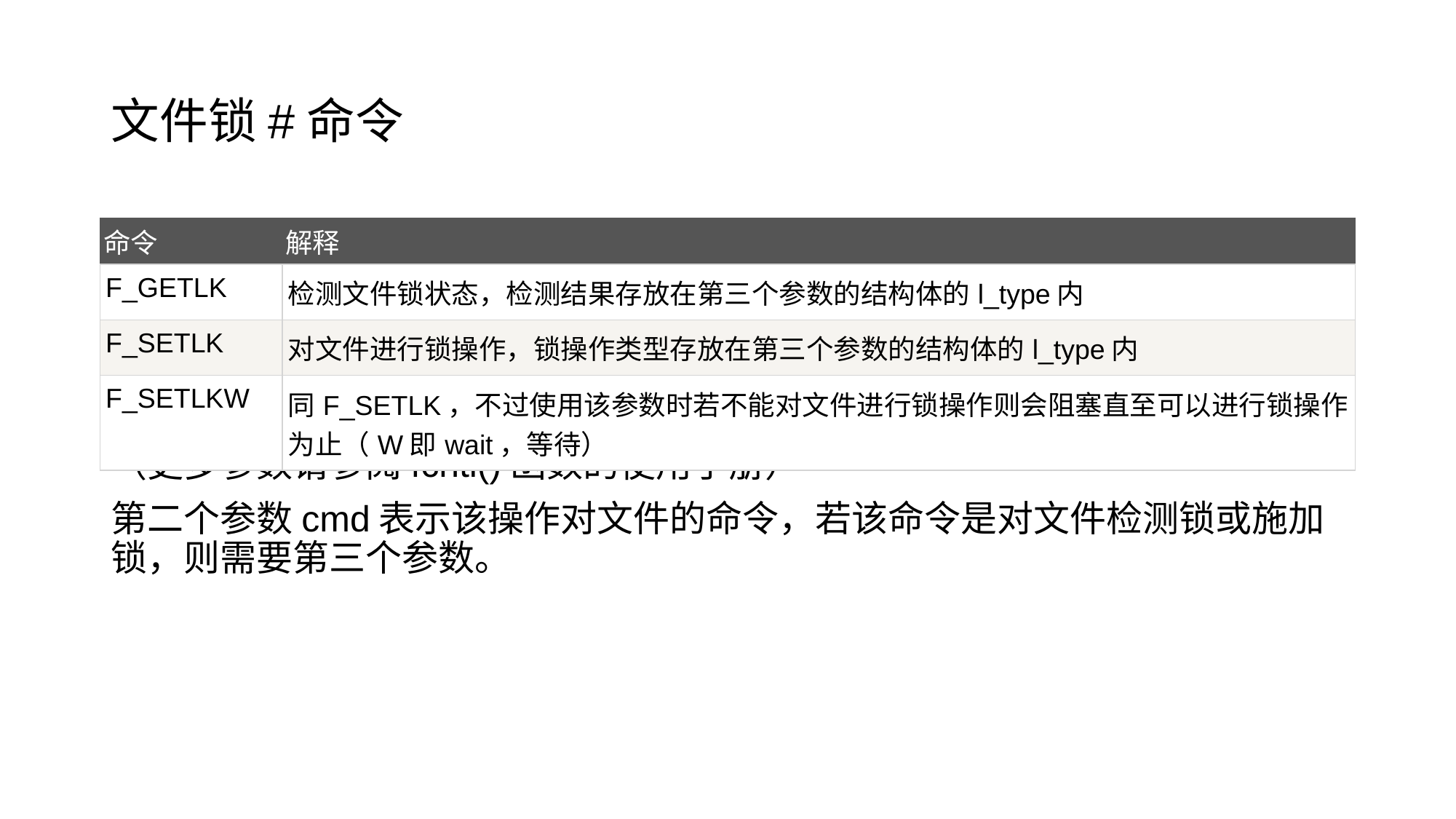

# 文件锁#命令

（更多参数请参阅fcntl()函数的使用手册）
第二个参数cmd表示该操作对文件的命令，若该命令是对文件检测锁或施加锁，则需要第三个参数。
| 命令 | 解释 |
| --- | --- |
| F\_GETLK | 检测文件锁状态，检测结果存放在第三个参数的结构体的l\_type内 |
| F\_SETLK | 对文件进行锁操作，锁操作类型存放在第三个参数的结构体的l\_type内 |
| F\_SETLKW | 同F\_SETLK，不过使用该参数时若不能对文件进行锁操作则会阻塞直至可以进行锁操作为止（W即wait，等待） |